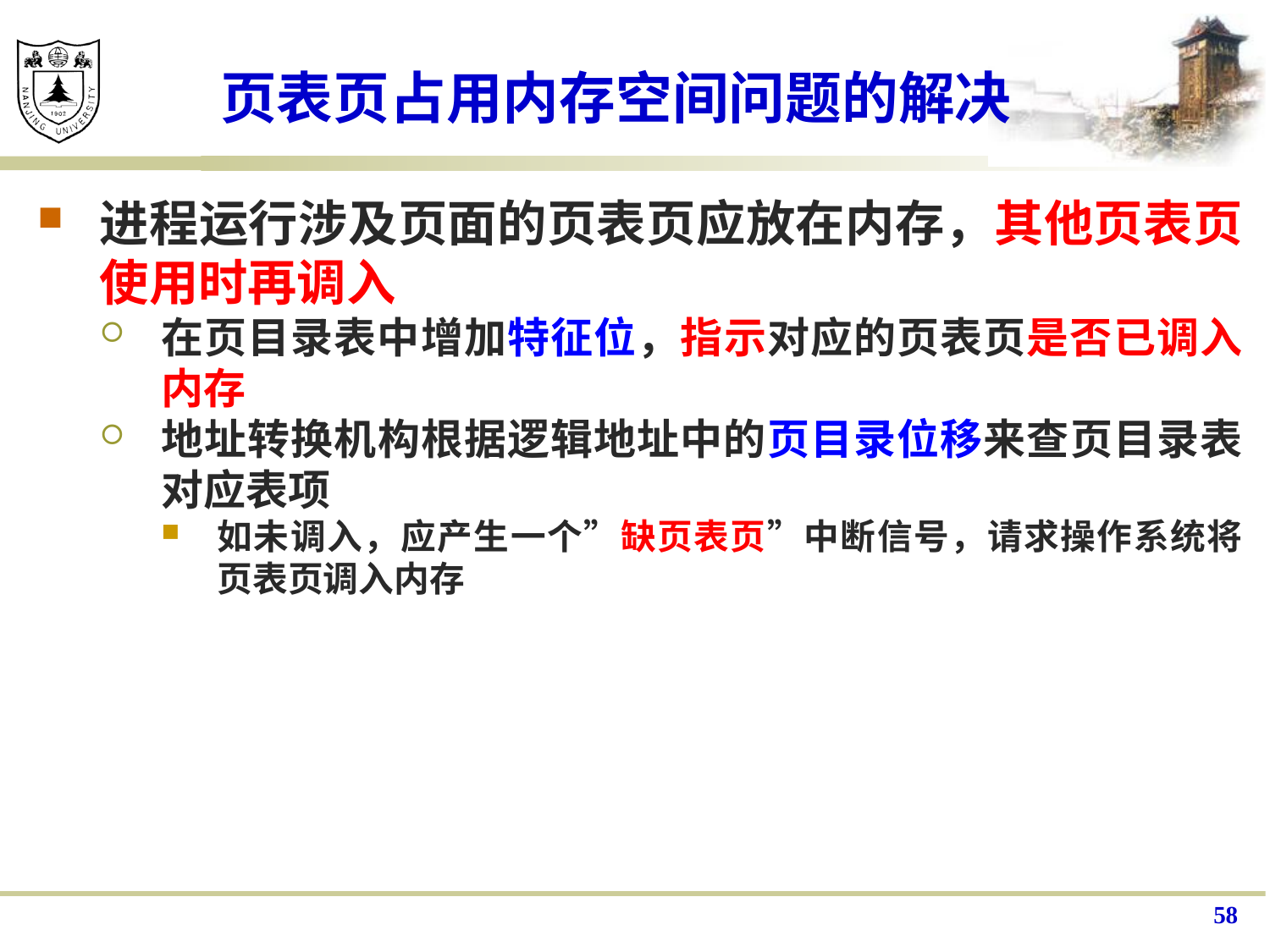

# 页表页占用内存空间问题的解决
进程运行涉及页面的页表页应放在内存，其他页表页使用时再调入
在页目录表中增加特征位，指示对应的页表页是否已调入内存
地址转换机构根据逻辑地址中的页目录位移来查页目录表对应表项
如未调入，应产生一个”缺页表页”中断信号，请求操作系统将页表页调入内存

58